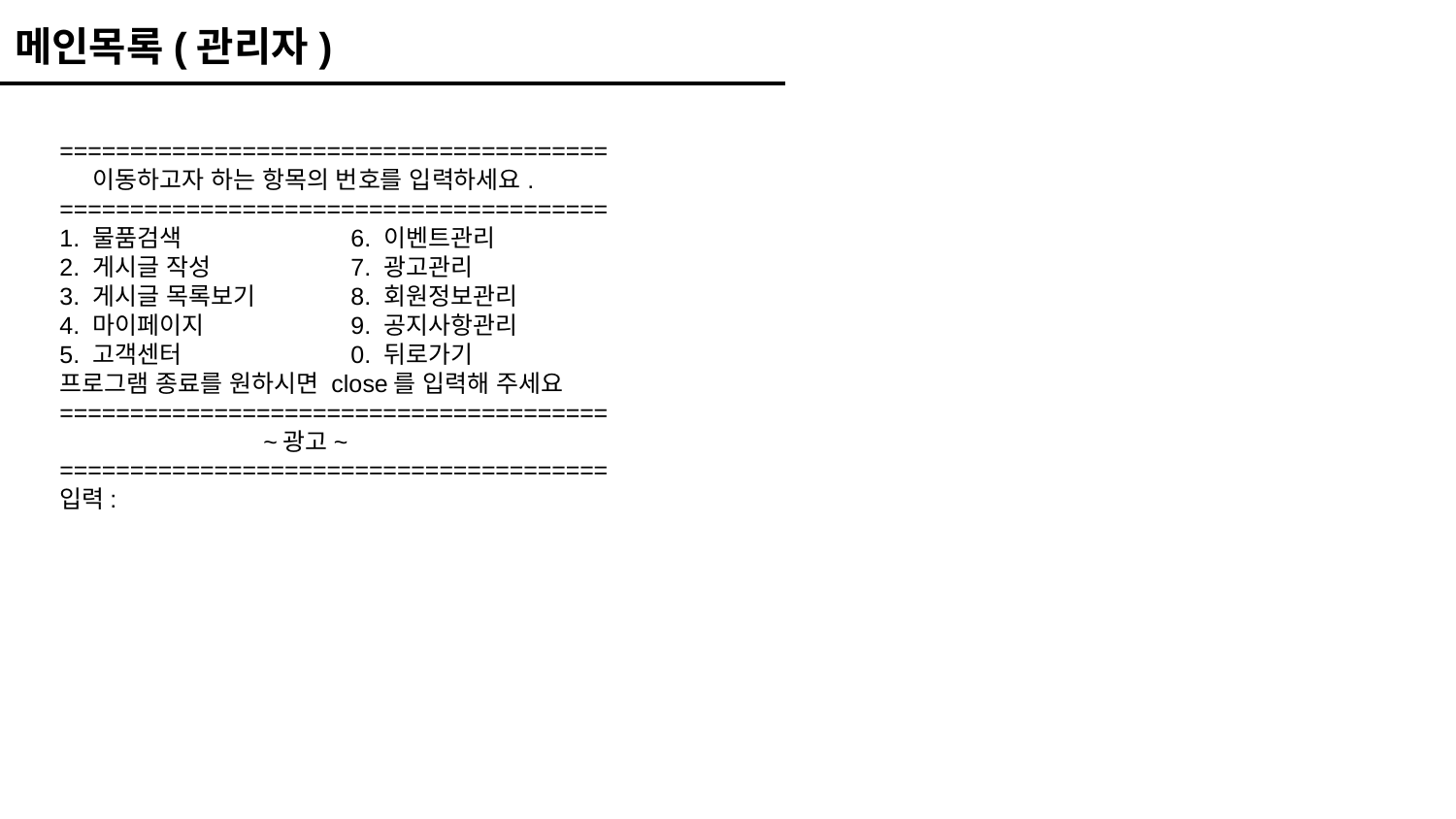

메인목록(관리자)
=======================================
    이동하고자 하는 항목의 번호를 입력하세요.
=======================================
1. 물품검색    	6. 이벤트관리
2. 게시글 작성	7. 광고관리
3. 게시글 목록보기	8. 회원정보관리
4. 마이페이지  	9. 공지사항관리
5. 고객센터    	0. 뒤로가기
프로그램 종료를 원하시면 close를 입력해 주세요
=======================================
                              ~광고~
=======================================
입력: